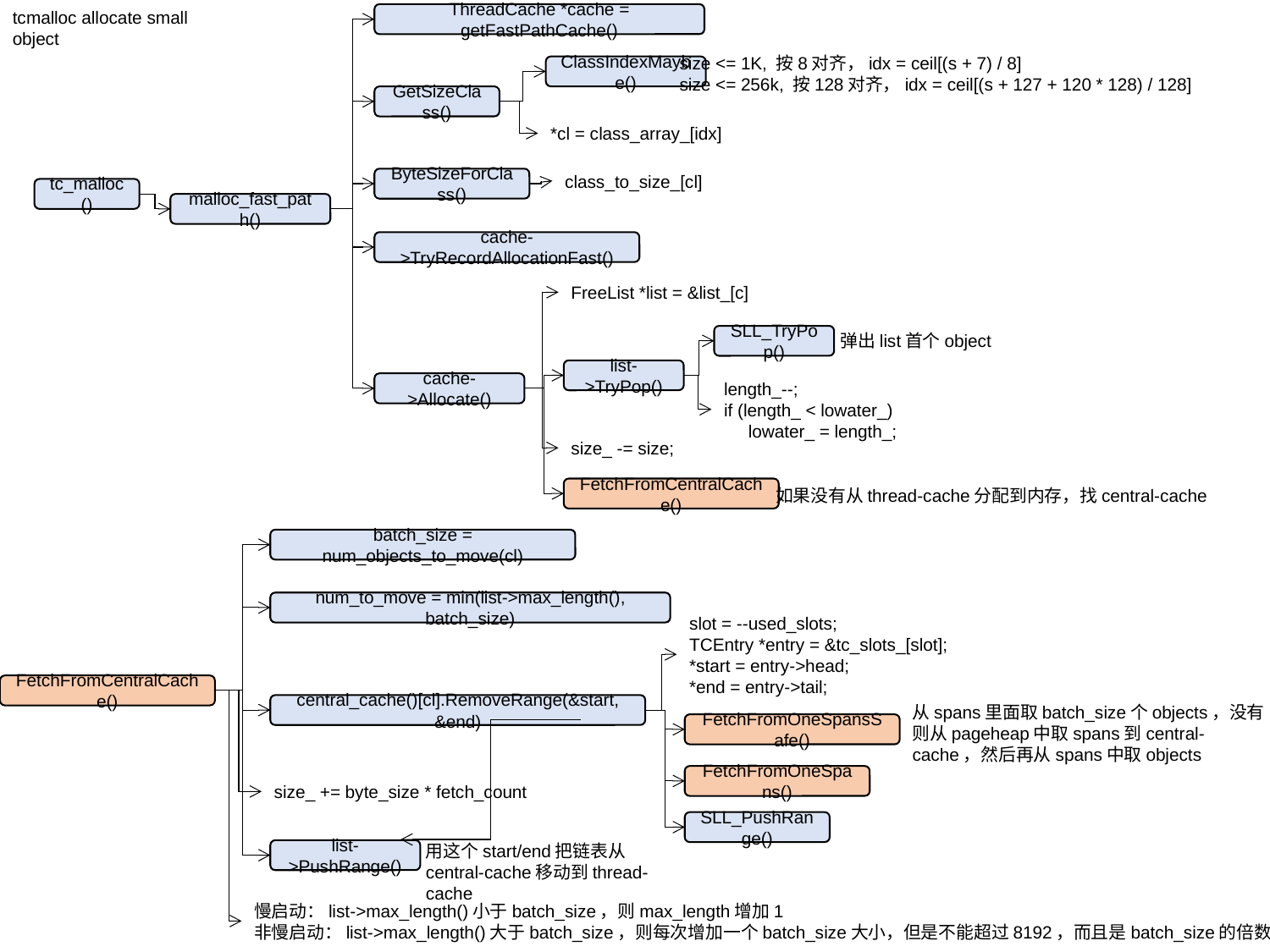

tcmalloc allocate small object
ThreadCache *cache = getFastPathCache()
size <= 1K, 按8对齐，idx = ceil[(s + 7) / 8]
size <= 256k, 按128对齐，idx = ceil[(s + 127 + 120 * 128) / 128]
ClassIndexMaybe()
GetSizeClass()
*cl = class_array_[idx]
class_to_size_[cl]
ByteSizeForClass()
tc_malloc()
malloc_fast_path()
cache->TryRecordAllocationFast()
FreeList *list = &list_[c]
弹出list首个object
SLL_TryPop()
list->TryPop()
length_--;
if (length_ < lowater_)
     lowater_ = length_;
cache->Allocate()
size_ -= size;
FetchFromCentralCache()
如果没有从thread-cache分配到内存，找central-cache
batch_size = num_objects_to_move(cl)
num_to_move = min(list->max_length(), batch_size)
slot = --used_slots;
TCEntry *entry = &tc_slots_[slot];
*start = entry->head;
*end = entry->tail;
FetchFromCentralCache()
central_cache()[cl].RemoveRange(&start, &end)
从spans里面取batch_size个objects，没有则从pageheap中取spans到central-cache，然后再从spans中取objects
FetchFromOneSpansSafe()
FetchFromOneSpans()
size_ += byte_size * fetch_count
SLL_PushRange()
用这个start/end把链表从central-cache移动到thread-cache
list->PushRange()
慢启动：list->max_length()小于batch_size，则max_length增加1
非慢启动：list->max_length()大于batch_size，则每次增加一个batch_size大小，但是不能超过8192，而且是batch_size的倍数